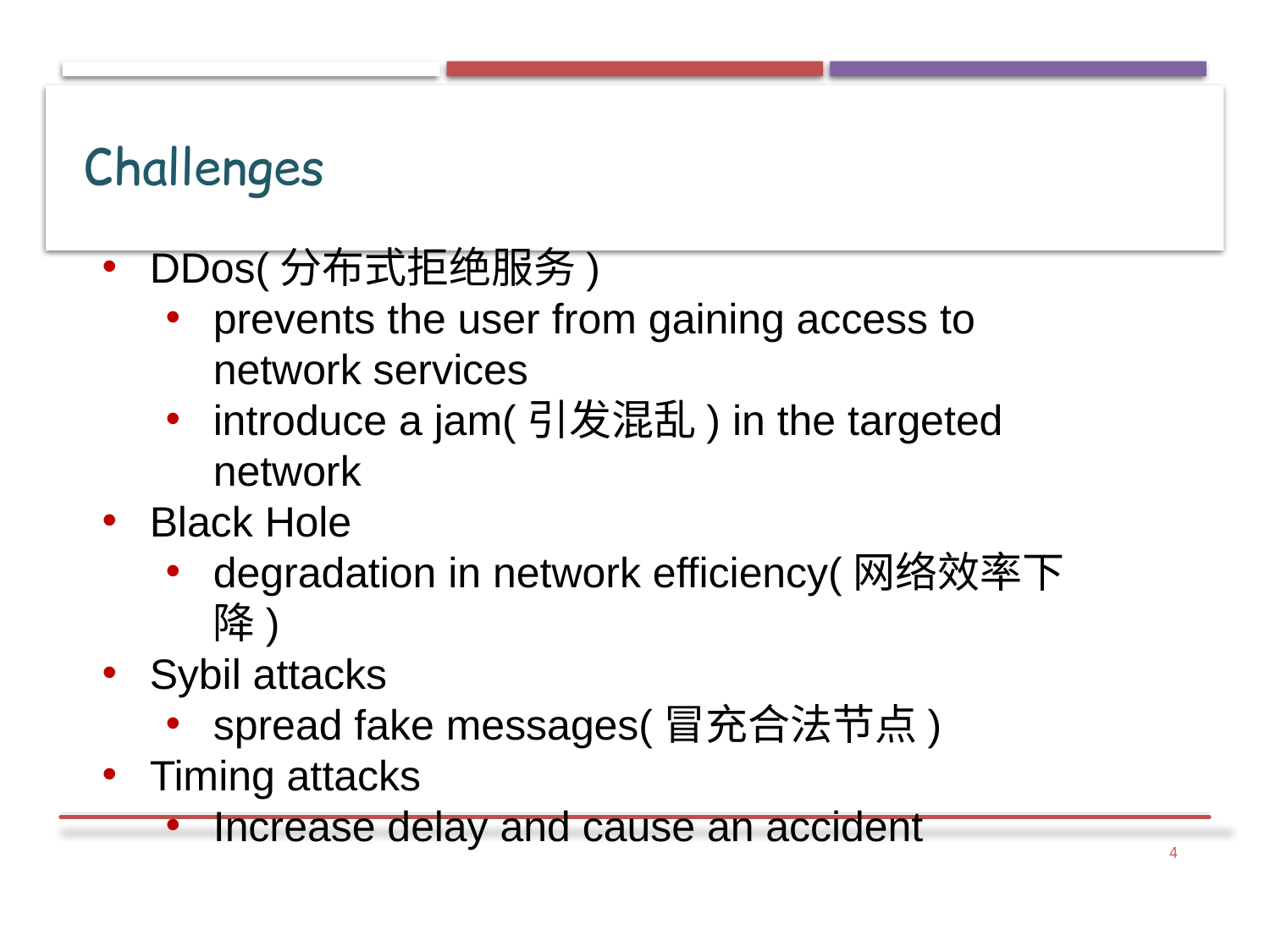

# Challenges
DDos(分布式拒绝服务)
prevents the user from gaining access to network services
introduce a jam(引发混乱) in the targeted network
Black Hole
degradation in network efficiency(网络效率下降)
Sybil attacks
spread fake messages(冒充合法节点)
Timing attacks
Increase delay and cause an accident

4